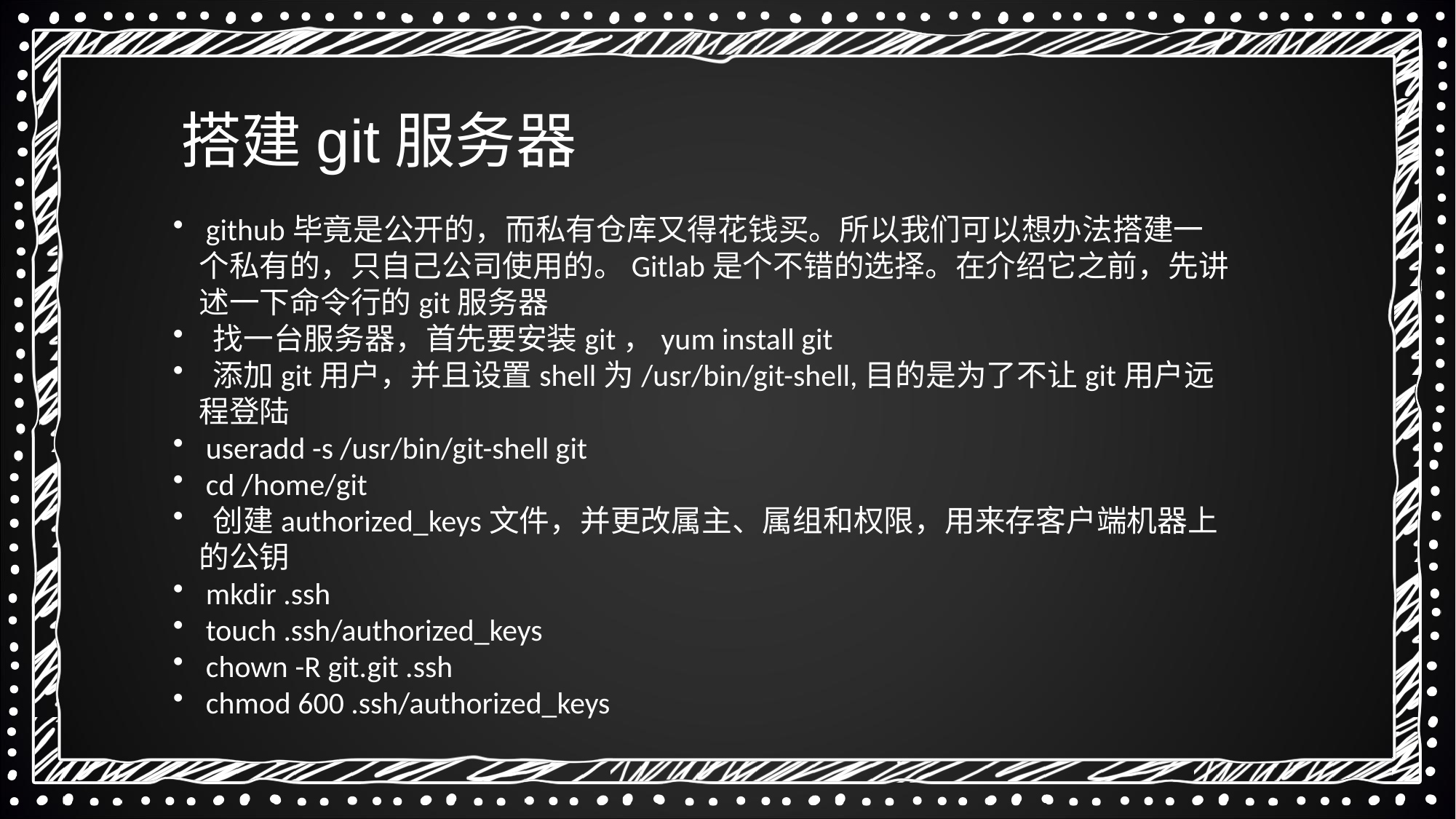

搭建git服务器
 github毕竟是公开的，而私有仓库又得花钱买。所以我们可以想办法搭建一个私有的，只自己公司使用的。Gitlab是个不错的选择。在介绍它之前，先讲述一下命令行的git服务器
 找一台服务器，首先要安装git，yum install git
 添加git用户，并且设置shell为/usr/bin/git-shell,目的是为了不让git用户远程登陆
 useradd -s /usr/bin/git-shell git
 cd /home/git
 创建authorized_keys文件，并更改属主、属组和权限，用来存客户端机器上的公钥
 mkdir .ssh
 touch .ssh/authorized_keys
 chown -R git.git .ssh
 chmod 600 .ssh/authorized_keys